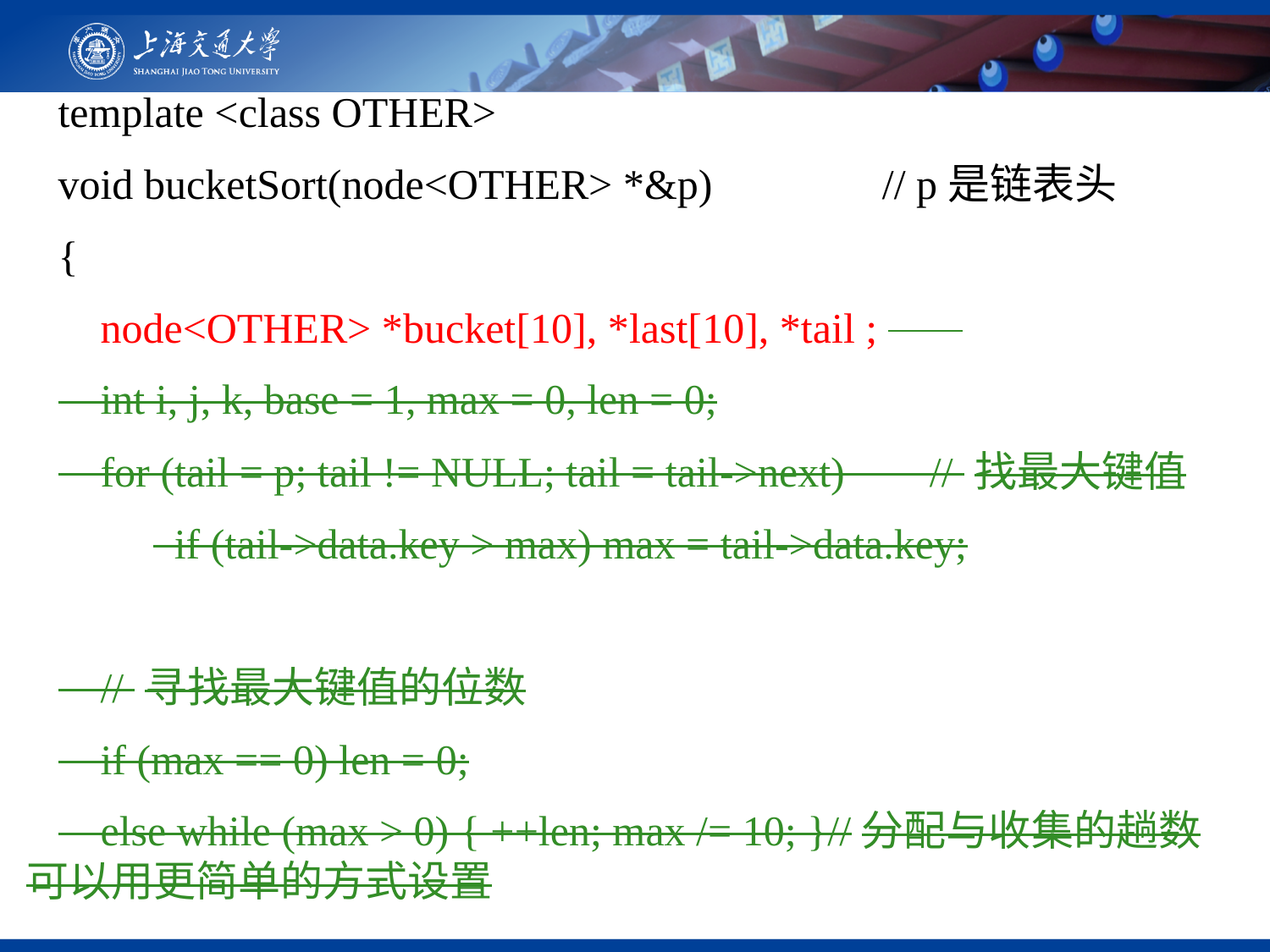

template <class OTHER>
void bucketSort(node<OTHER> *&p)                // p是链表头
{
    node<OTHER> *bucket[10], *last[10], *tail ;
    int i, j, k, base = 1, max = 0, len = 0;
    for (tail = p; tail != NULL; tail = tail->next)        // 找最大键值
	  if (tail->data.key > max) max = tail->data.key;

    // 寻找最大键值的位数
    if (max == 0) len = 0;
    else while (max > 0) { ++len; max /= 10; }//分配与收集的趟数可以用更简单的方式设置